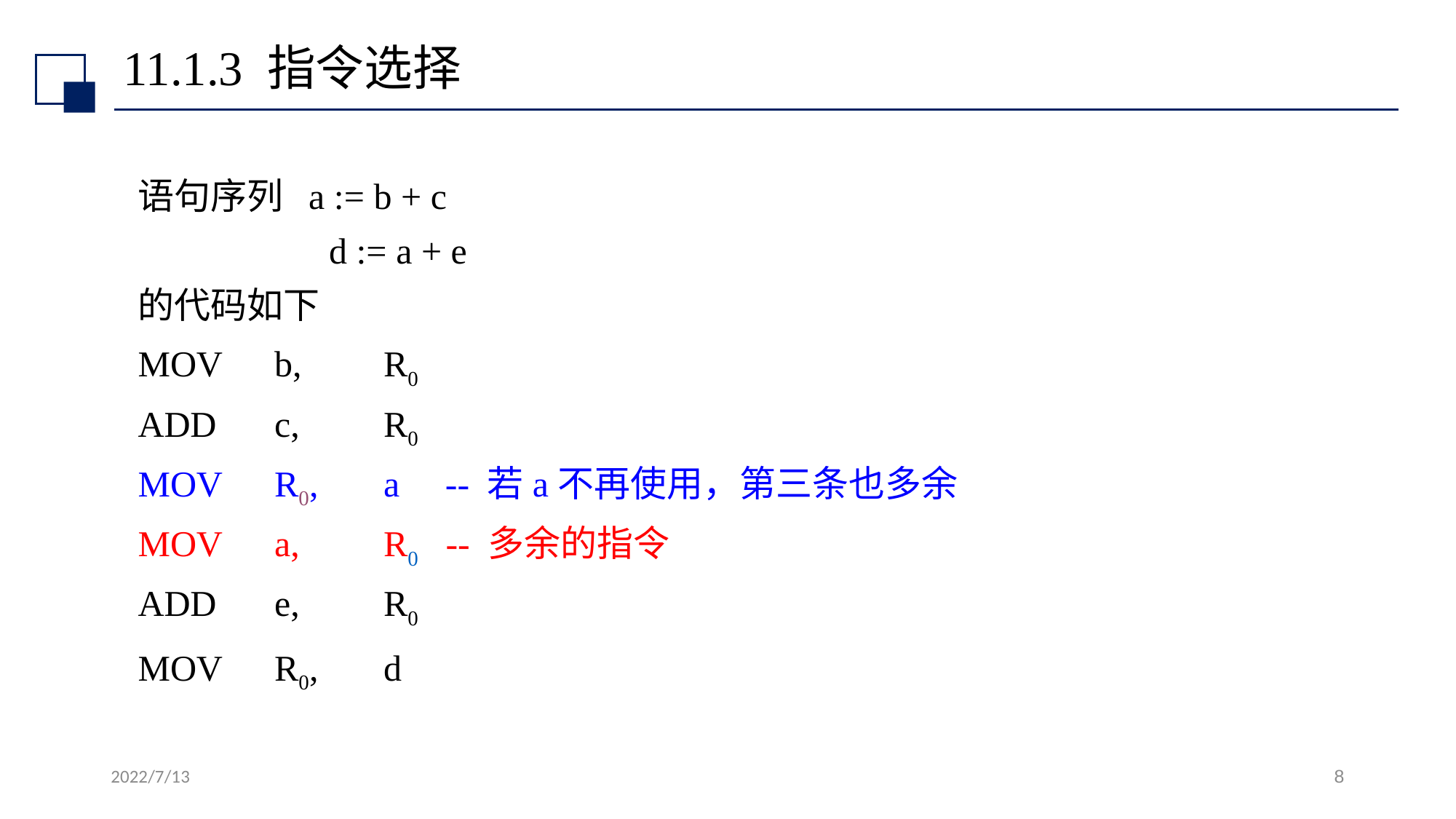

# 11.1.3 指令选择
语句序列  a := b + c
		      d := a + e
的代码如下
MOV 	b,	R0
ADD	c,	R0
MOV	R0,	a     -- 若a不再使用，第三条也多余
MOV	a,	R0   -- 多余的指令
ADD	e,	R0
MOV	R0,	d
2022/7/13
8